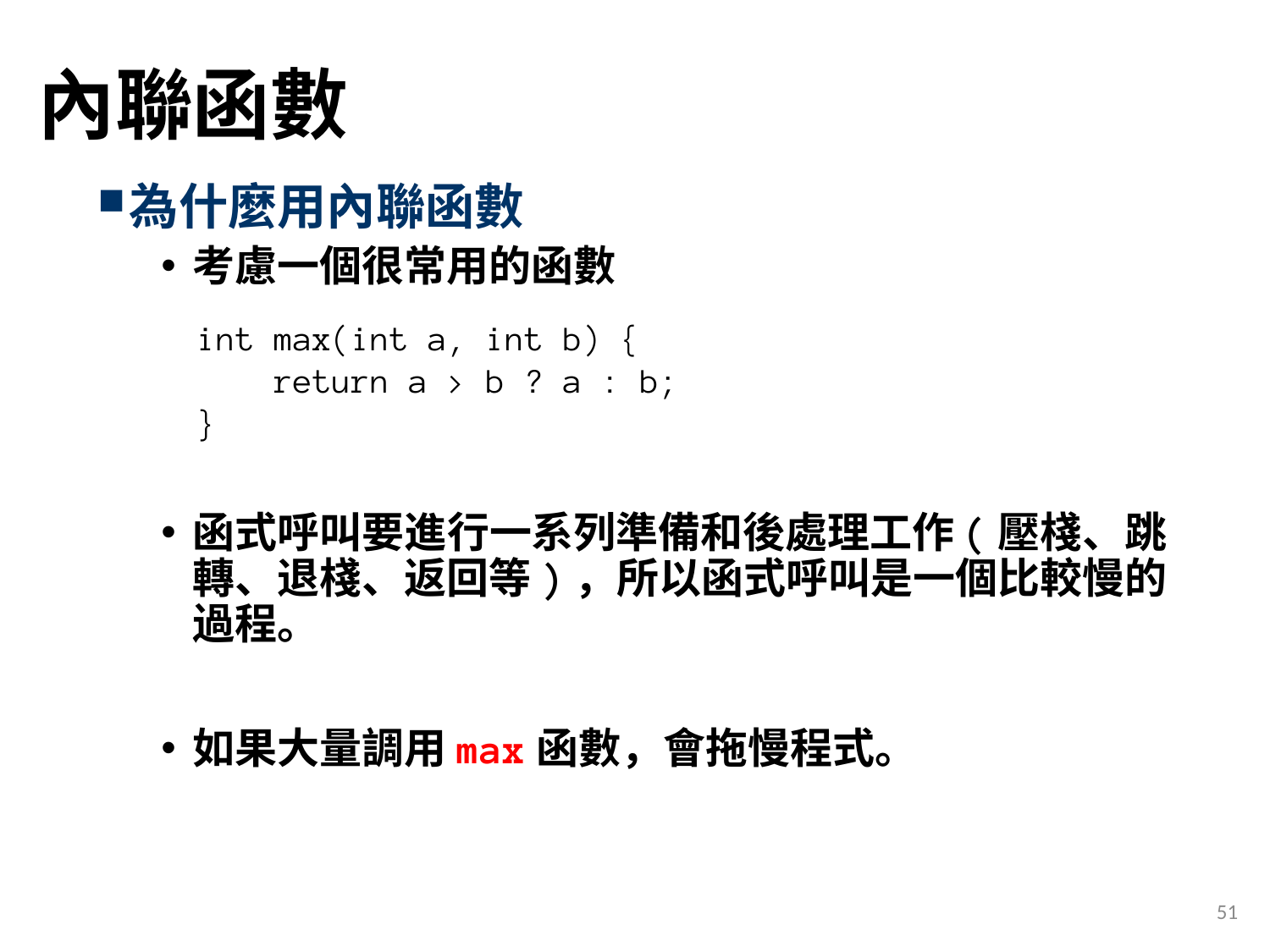

# 內聯函數
為什麼用內聯函數
考慮一個很常用的函數

函式呼叫要進行一系列準備和後處理工作(壓棧、跳轉、退棧、返回等)，所以函式呼叫是一個比較慢的過程。

如果大量調用max函數，會拖慢程式。

int max(int a, int b) {
    return a > b ? a : b;
}
51